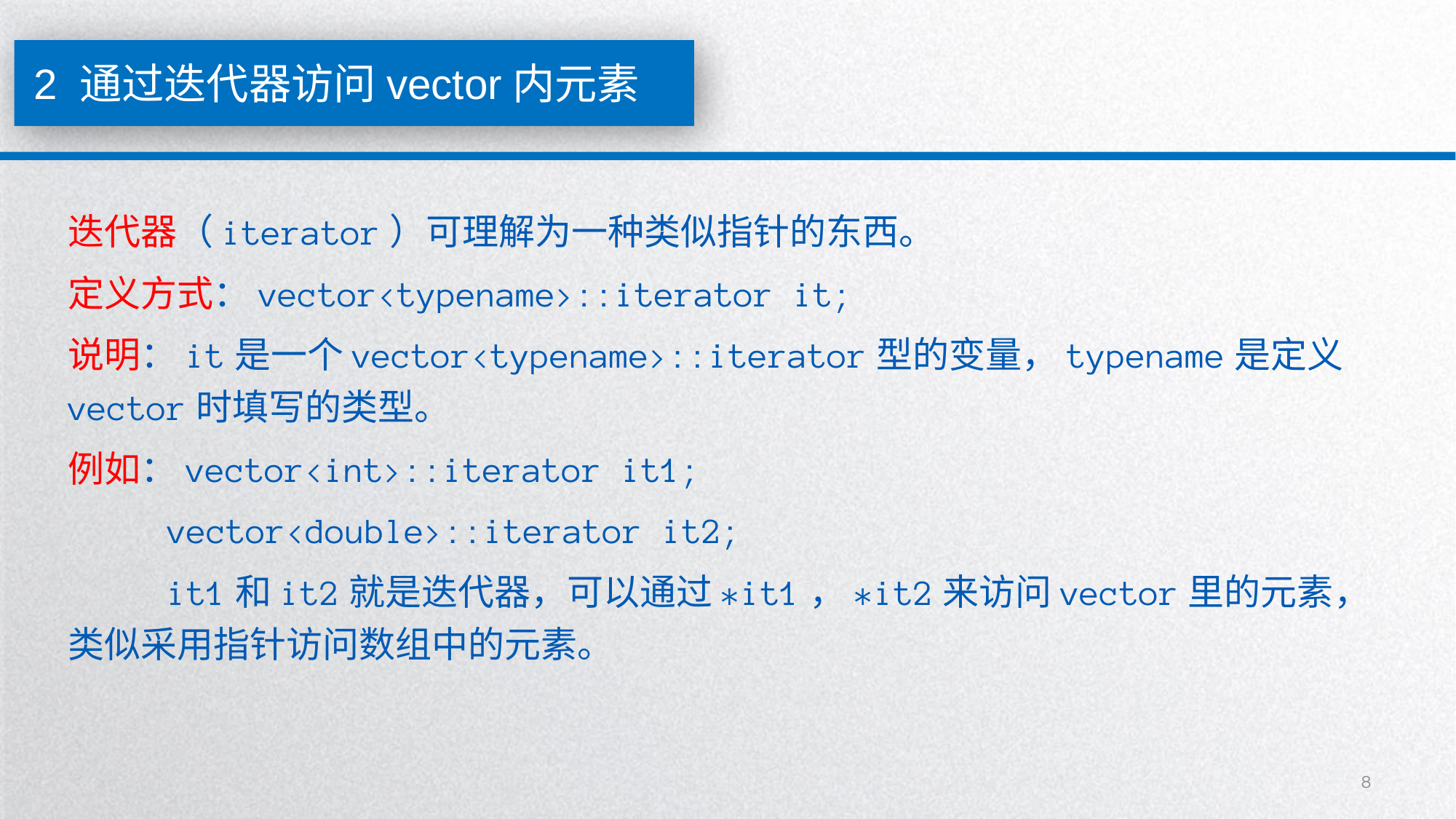

2 通过迭代器访问vector内元素
迭代器（iterator）可理解为一种类似指针的东西。
定义方式：vector<typename>::iterator it;
说明：it是一个vector<typename>::iterator型的变量，typename是定义vector时填写的类型。
例如：vector<int>::iterator it1;
     vector<double>::iterator it2;
     it1和it2就是迭代器，可以通过*it1，*it2来访问vector里的元素，类似采用指针访问数组中的元素。

8